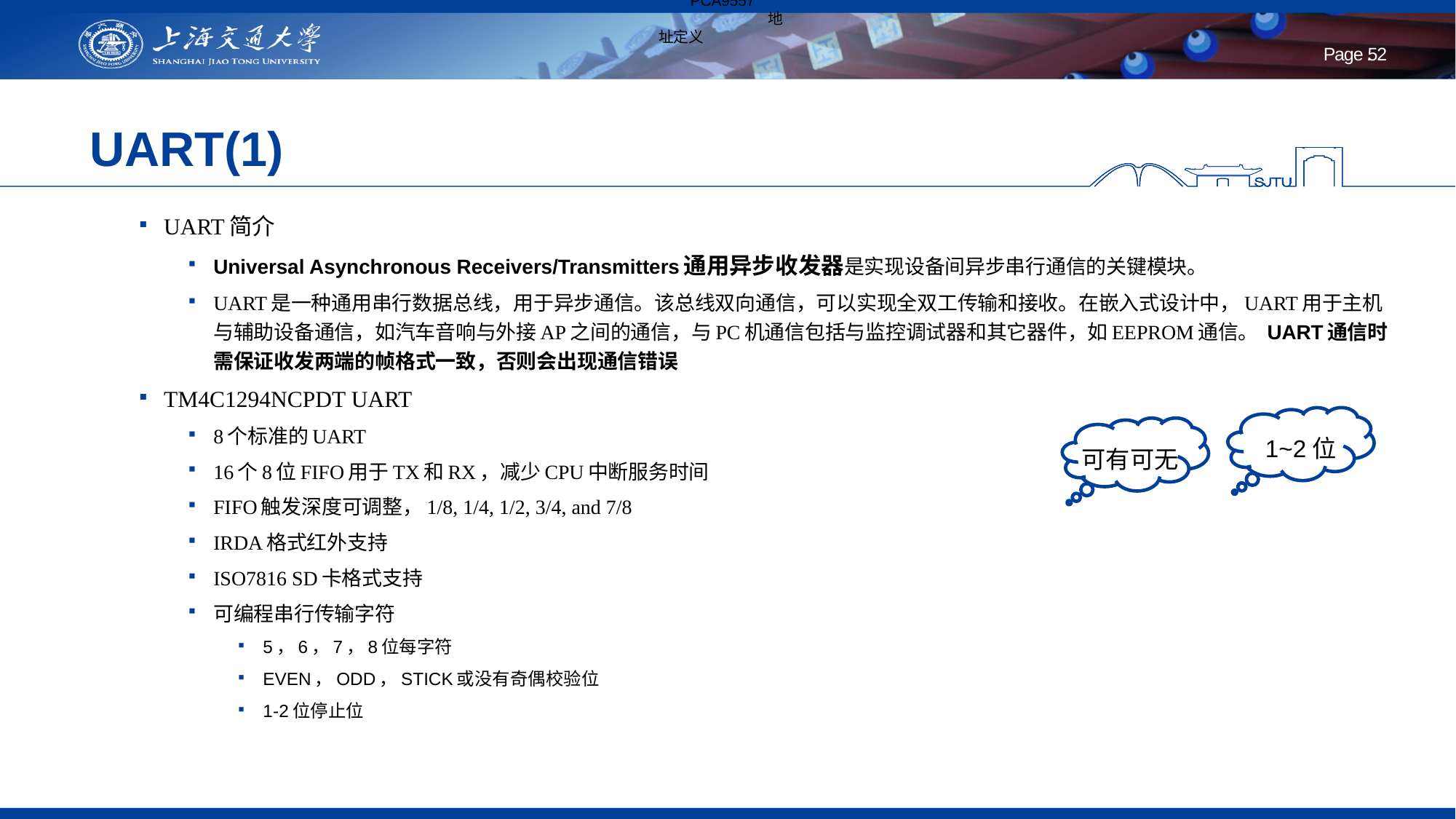

PCA9557
	地址定义

# UART(1)
UART简介
Universal Asynchronous Receivers/Transmitters通用异步收发器是实现设备间异步串行通信的关键模块。
UART是一种通用串行数据总线，用于异步通信。该总线双向通信，可以实现全双工传输和接收。在嵌入式设计中，UART用于主机与辅助设备通信，如汽车音响与外接AP之间的通信，与PC机通信包括与监控调试器和其它器件，如EEPROM通信。 UART通信时需保证收发两端的帧格式一致，否则会出现通信错误
TM4C1294NCPDT UART
8个标准的UART
16个8位FIFO用于TX和RX，减少CPU中断服务时间
FIFO触发深度可调整，1/8, 1/4, 1/2, 3/4, and 7/8
IRDA格式红外支持
ISO7816 SD卡格式支持
可编程串行传输字符
5，6，7，8位每字符
EVEN，ODD，STICK或没有奇偶校验位
1-2位停止位

   1~2位

可有可无
起始位
数据位（5～8位）
停止位
奇偶校验位

Data 从低到高

Parity bit

Stop bit

Start